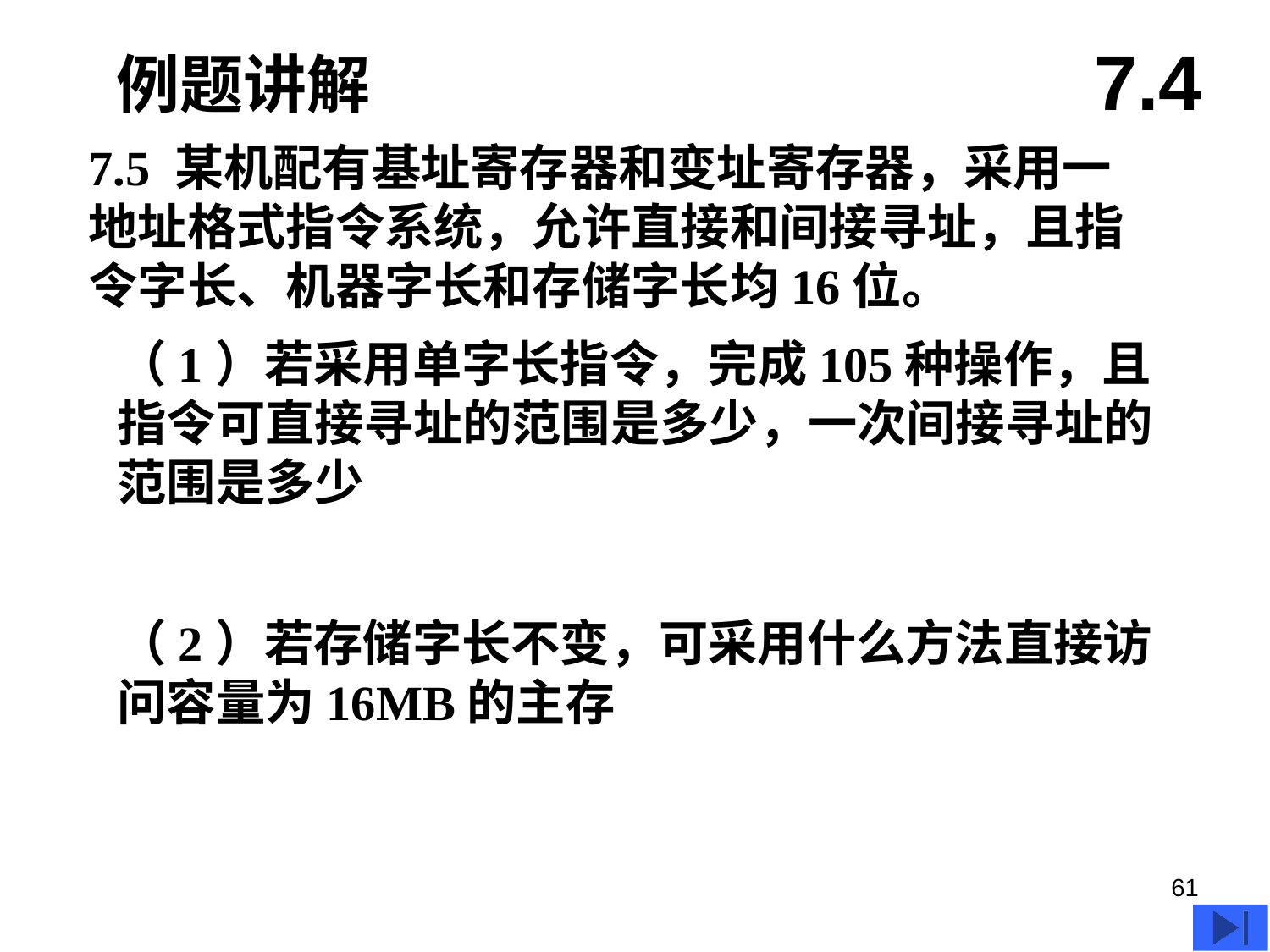

7.4
 例题讲解
7.5 某机配有基址寄存器和变址寄存器，采用一地址格式指令系统，允许直接和间接寻址，且指令字长、机器字长和存储字长均16位。
（1）若采用单字长指令，完成105种操作，且指令可直接寻址的范围是多少，一次间接寻址的范围是多少

（2）若存储字长不变，可采用什么方法直接访问容量为16MB的主存
61